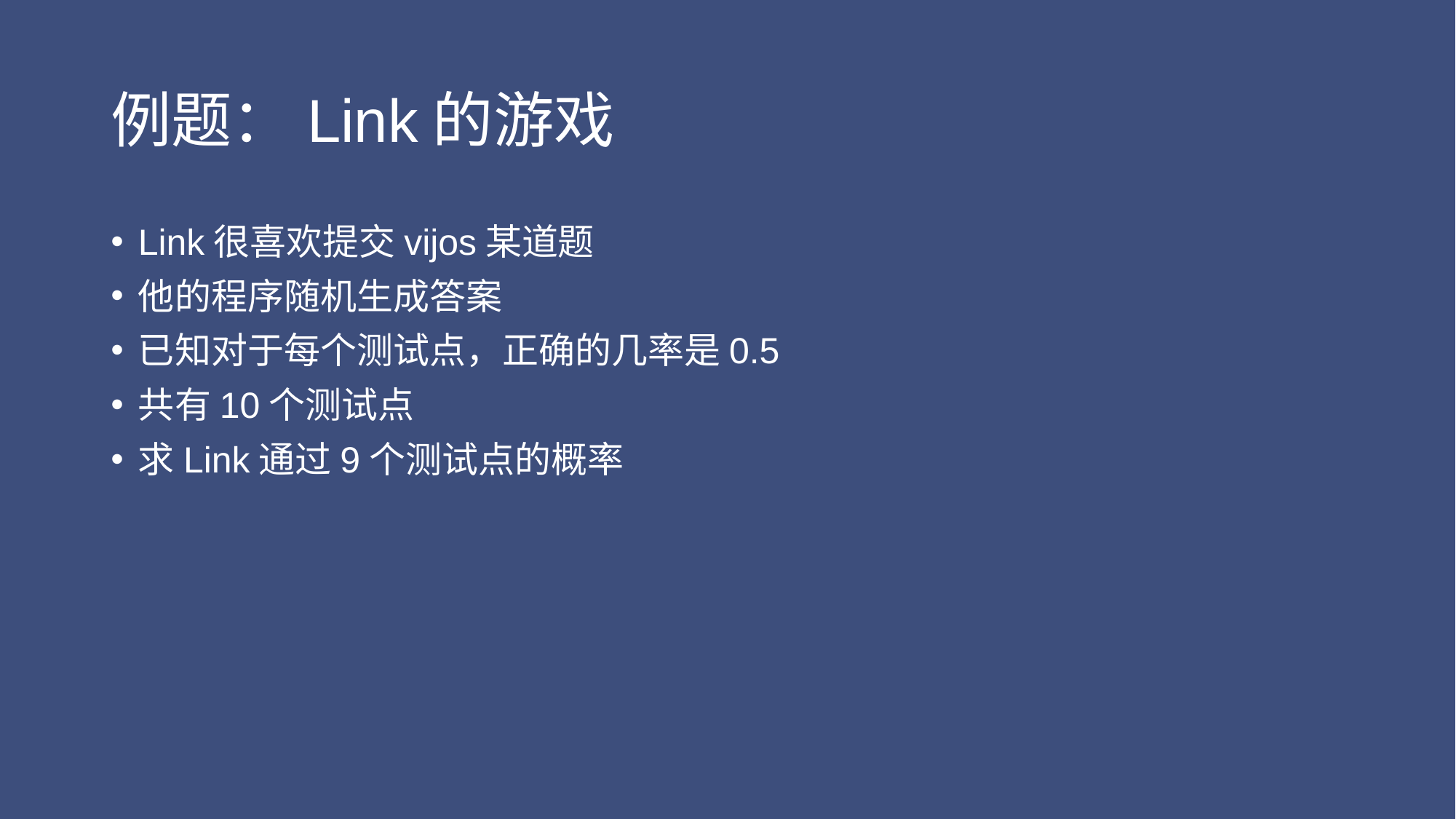

# 例题：Link的游戏
Link很喜欢提交vijos某道题
他的程序随机生成答案
已知对于每个测试点，正确的几率是0.5
共有10个测试点
求Link通过9个测试点的概率